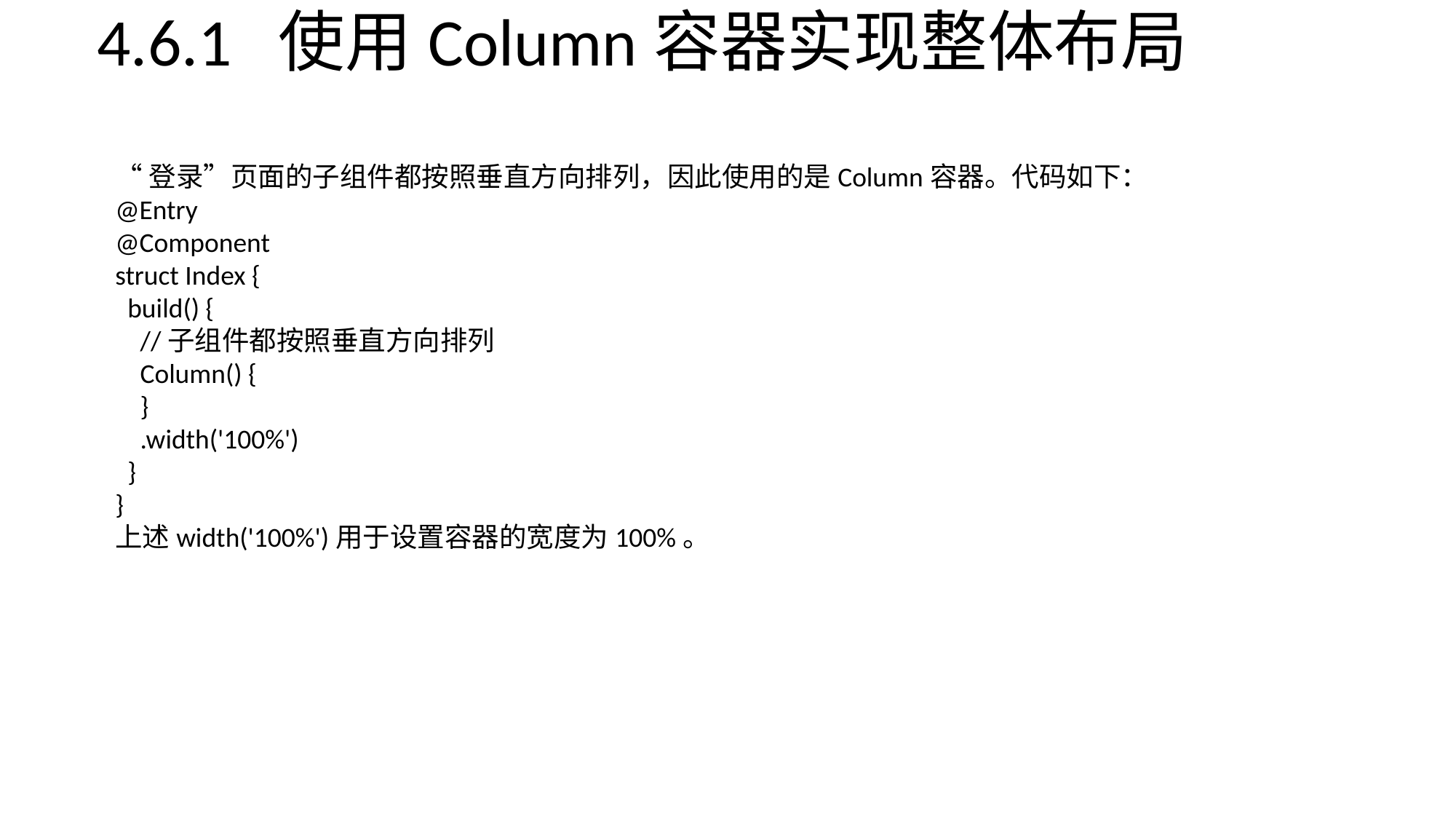

# 4.6.1  使用Column容器实现整体布局
“登录”页面的子组件都按照垂直方向排列，因此使用的是Column容器。代码如下：
@Entry
@Component
struct Index {
  build() {
    //子组件都按照垂直方向排列
    Column() {
    }
    .width('100%')
  }
}
上述width('100%')用于设置容器的宽度为100%。